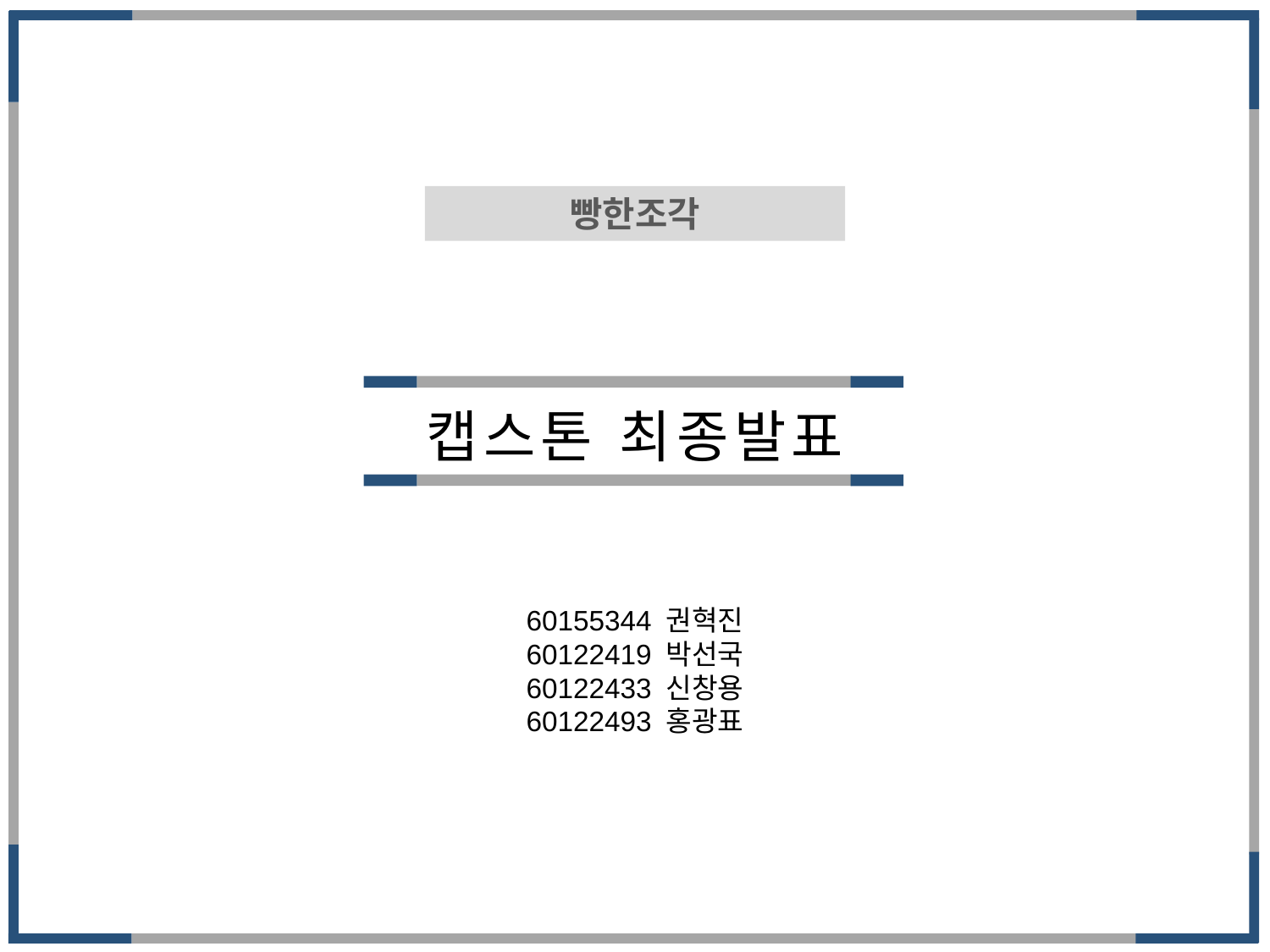

빵한조각
캡스톤 최종발표
60155344 권혁진
60122419 박선국
60122433 신창용
60122493 홍광표